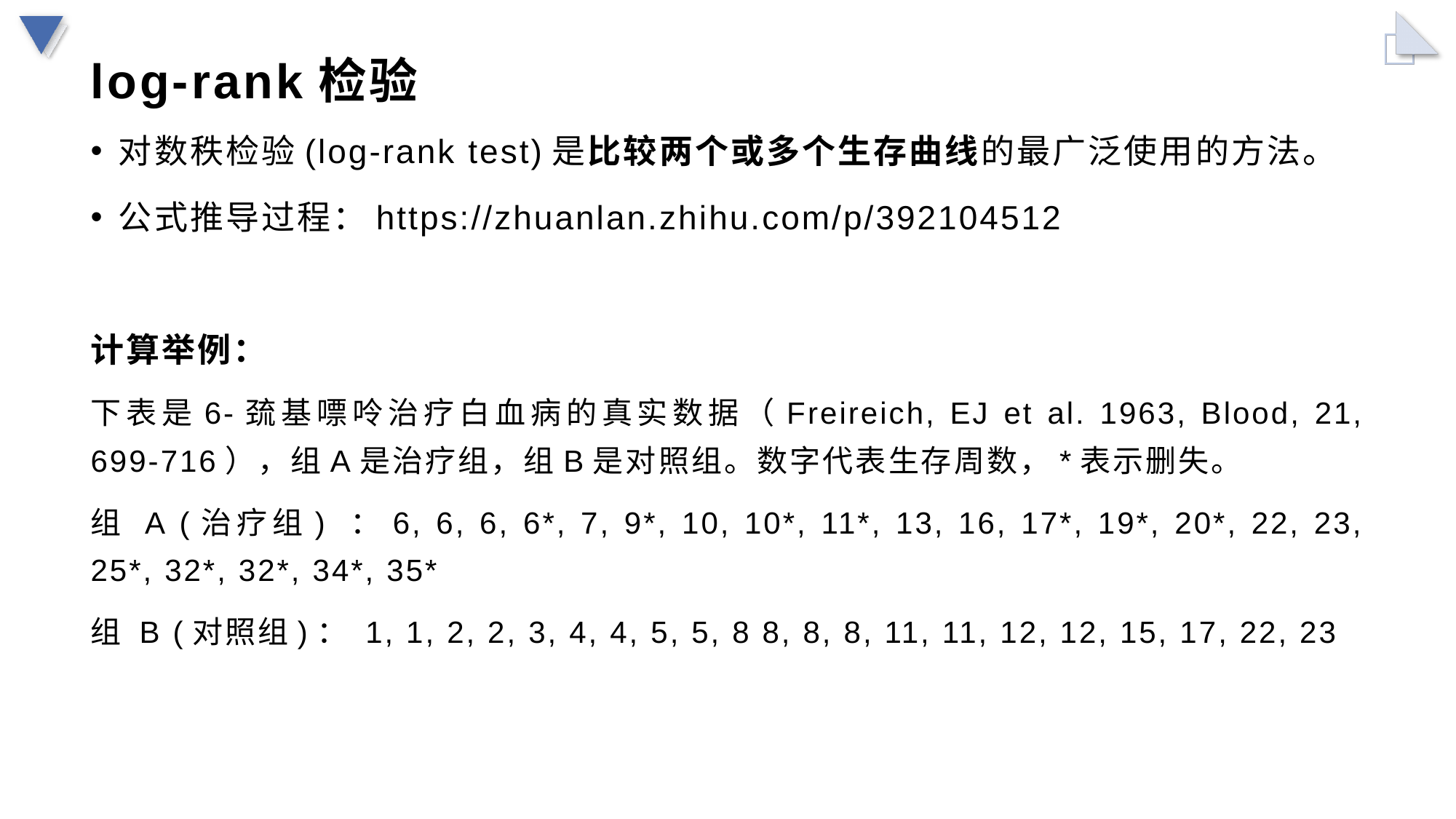

# log-rank检验
对数秩检验(log-rank test)是比较两个或多个生存曲线的最广泛使用的方法。
公式推导过程：https://zhuanlan.zhihu.com/p/392104512

计算举例：
下表是6-巯基嘌呤治疗白血病的真实数据（Freireich, EJ et al. 1963, Blood, 21, 699-716），组A是治疗组，组B是对照组。数字代表生存周数，*表示删失。
组 A (治疗组) ：6, 6, 6, 6*, 7, 9*, 10, 10*, 11*, 13, 16, 17*, 19*, 20*, 22, 23, 25*, 32*, 32*, 34*, 35*
组 B (对照组)： 1, 1, 2, 2, 3, 4, 4, 5, 5, 8 8, 8, 8, 11, 11, 12, 12, 15, 17, 22, 23